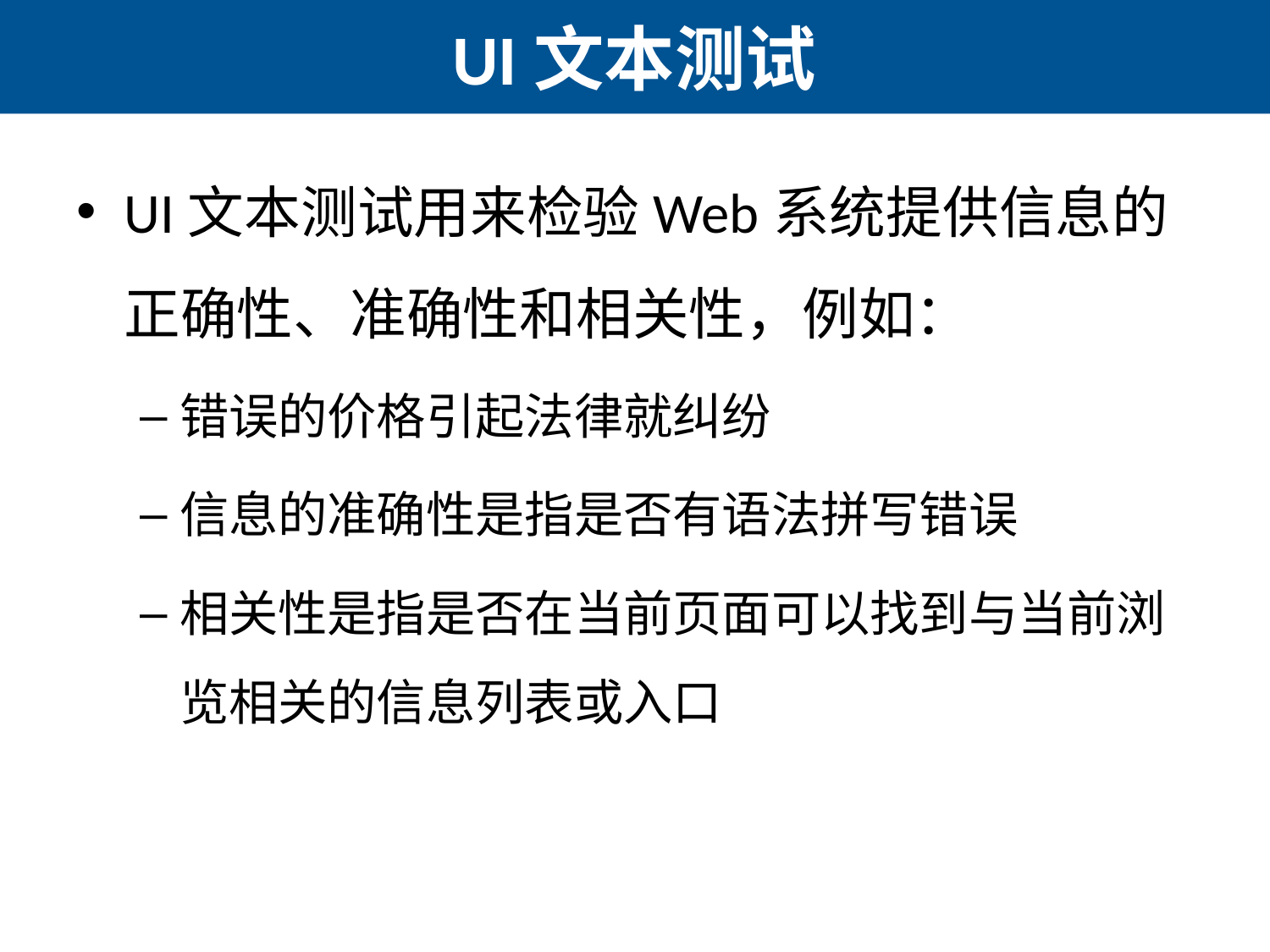

# UI文本测试
UI文本测试用来检验Web系统提供信息的正确性、准确性和相关性，例如：
错误的价格引起法律就纠纷
信息的准确性是指是否有语法拼写错误
相关性是指是否在当前页面可以找到与当前浏览相关的信息列表或入口